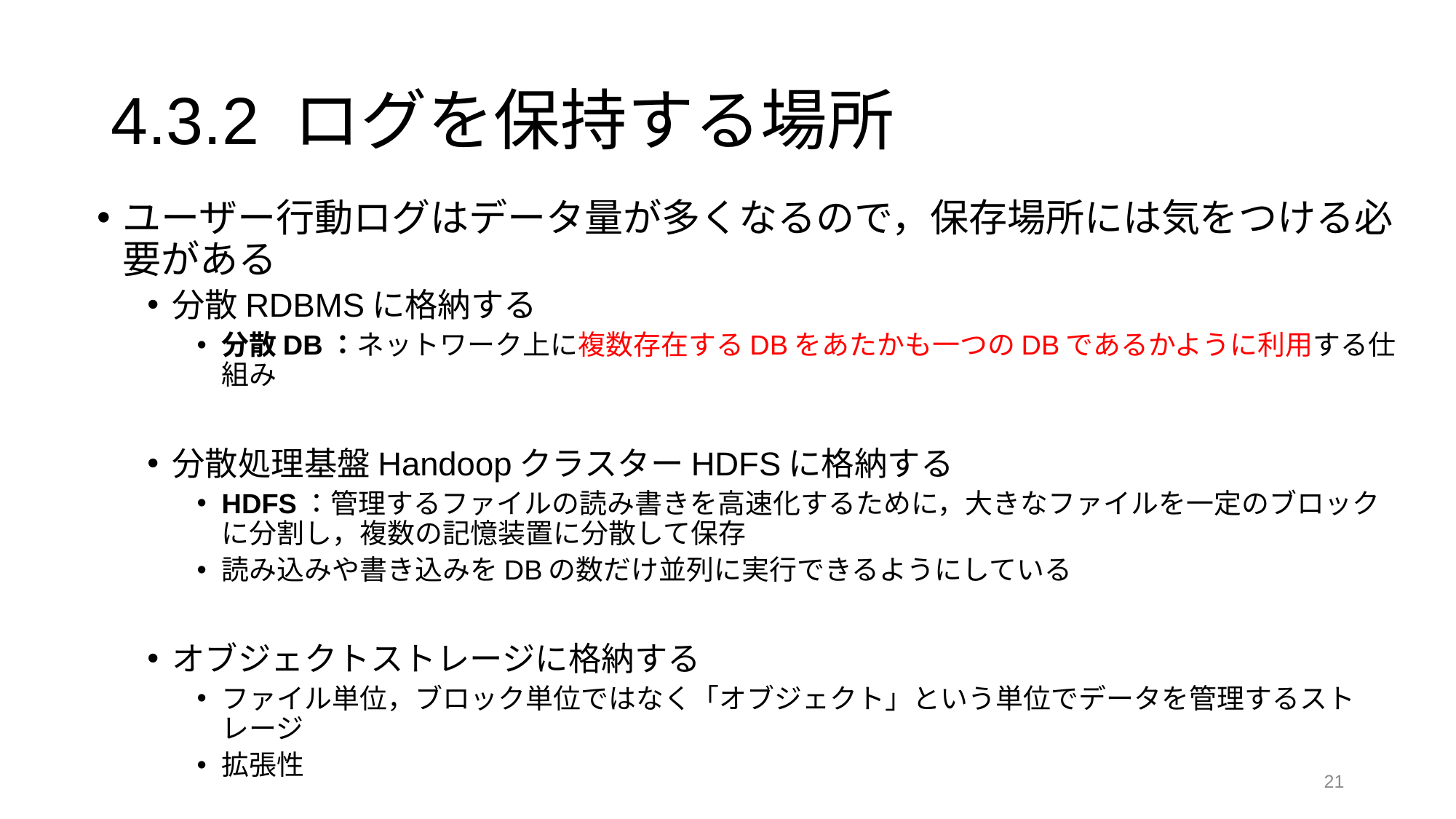

# 4.3.2 ログを保持する場所
ユーザー行動ログはデータ量が多くなるので，保存場所には気をつける必要がある
分散RDBMSに格納する
分散DB：ネットワーク上に複数存在するDBをあたかも一つのDBであるかように利用する仕組み

分散処理基盤HandoopクラスターHDFSに格納する
HDFS：管理するファイルの読み書きを高速化するために，大きなファイルを一定のブロックに分割し，複数の記憶装置に分散して保存
読み込みや書き込みをDBの数だけ並列に実行できるようにしている

オブジェクトストレージに格納する
ファイル単位，ブロック単位ではなく「オブジェクト」という単位でデータを管理するストレージ
拡張性

21